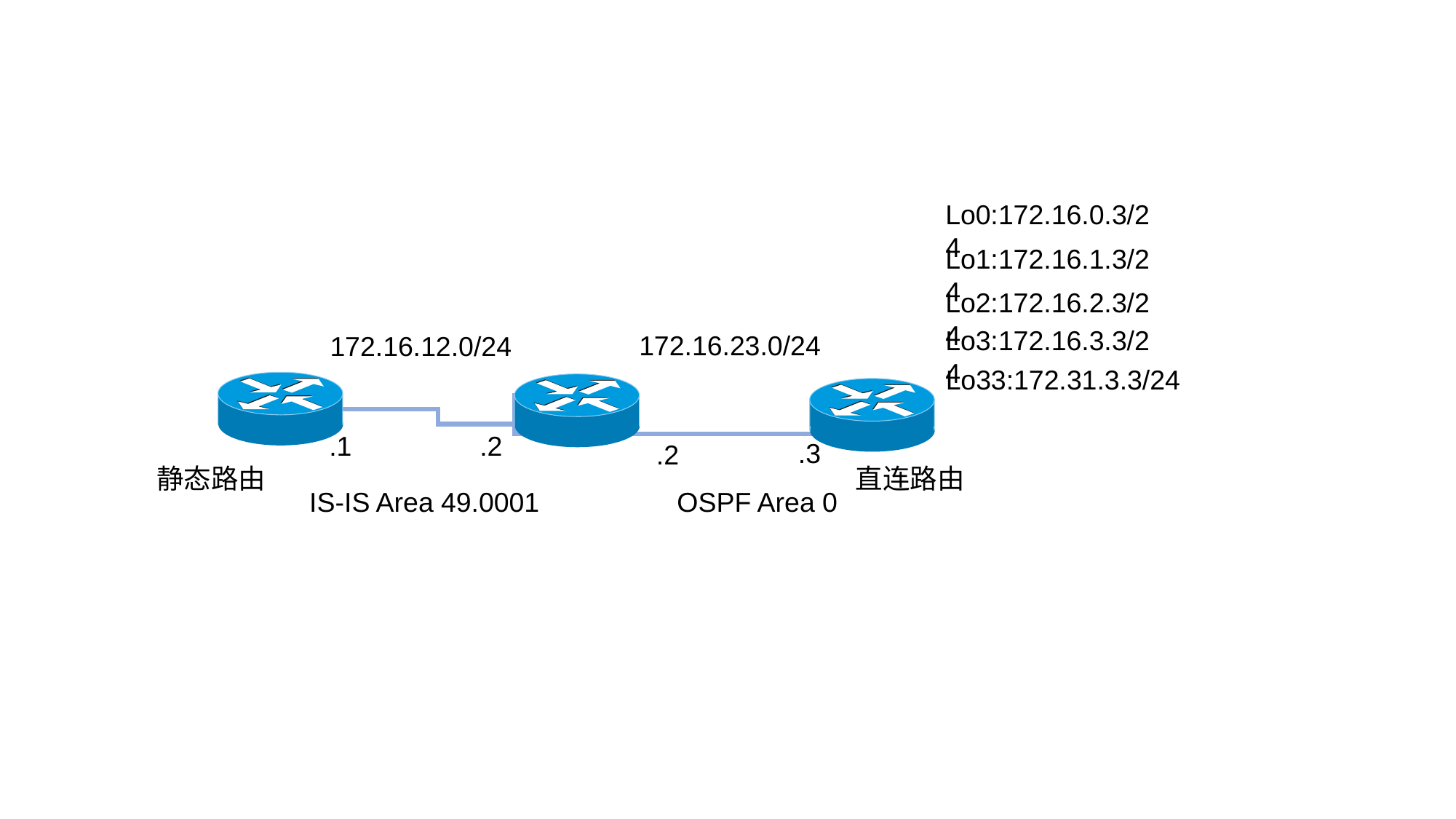

Lo0:172.16.0.3/24
Lo1:172.16.1.3/24
Lo2:172.16.2.3/24
Lo3:172.16.3.3/24
172.16.23.0/24
172.16.12.0/24
Lo33:172.31.3.3/24

.1
.2
.3
.2
静态路由
直连路由
IS-IS Area 49.0001
OSPF Area 0